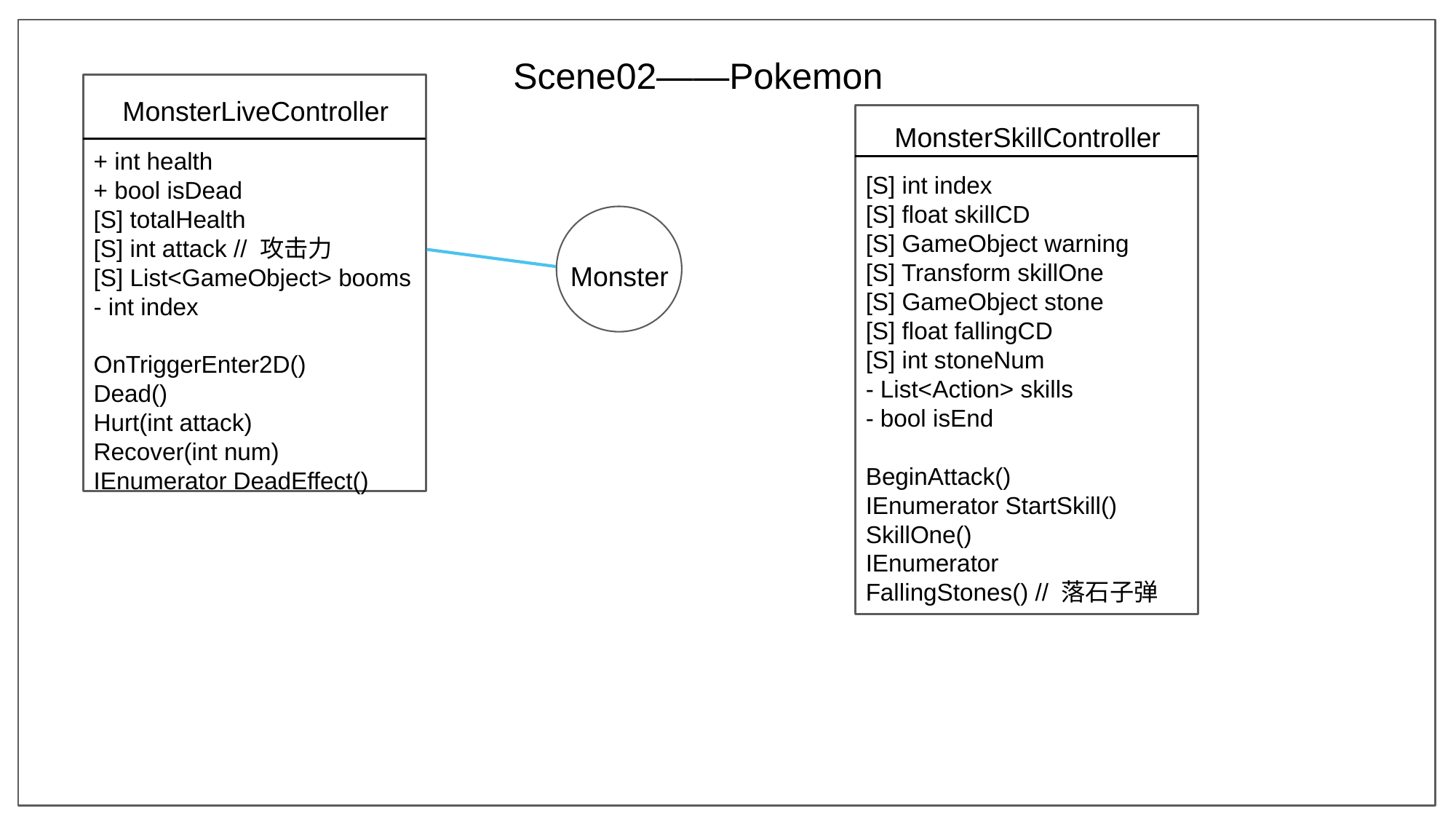

Scene02——Pokemon

MonsterLiveController
+ int health
+ bool isDead
[S] totalHealth
[S] int attack // 攻击力
[S] List<GameObject> booms
- int index

OnTriggerEnter2D()
Dead()
Hurt(int attack)
Recover(int num)
IEnumerator DeadEffect()

MonsterSkillController
[S] int index
[S] float skillCD
[S] GameObject warning
[S] Transform skillOne
[S] GameObject stone
[S] float fallingCD
[S] int stoneNum
- List<Action> skills
- bool isEnd

BeginAttack()
IEnumerator StartSkill()
SkillOne()
IEnumerator FallingStones() // 落石子弹

Monster